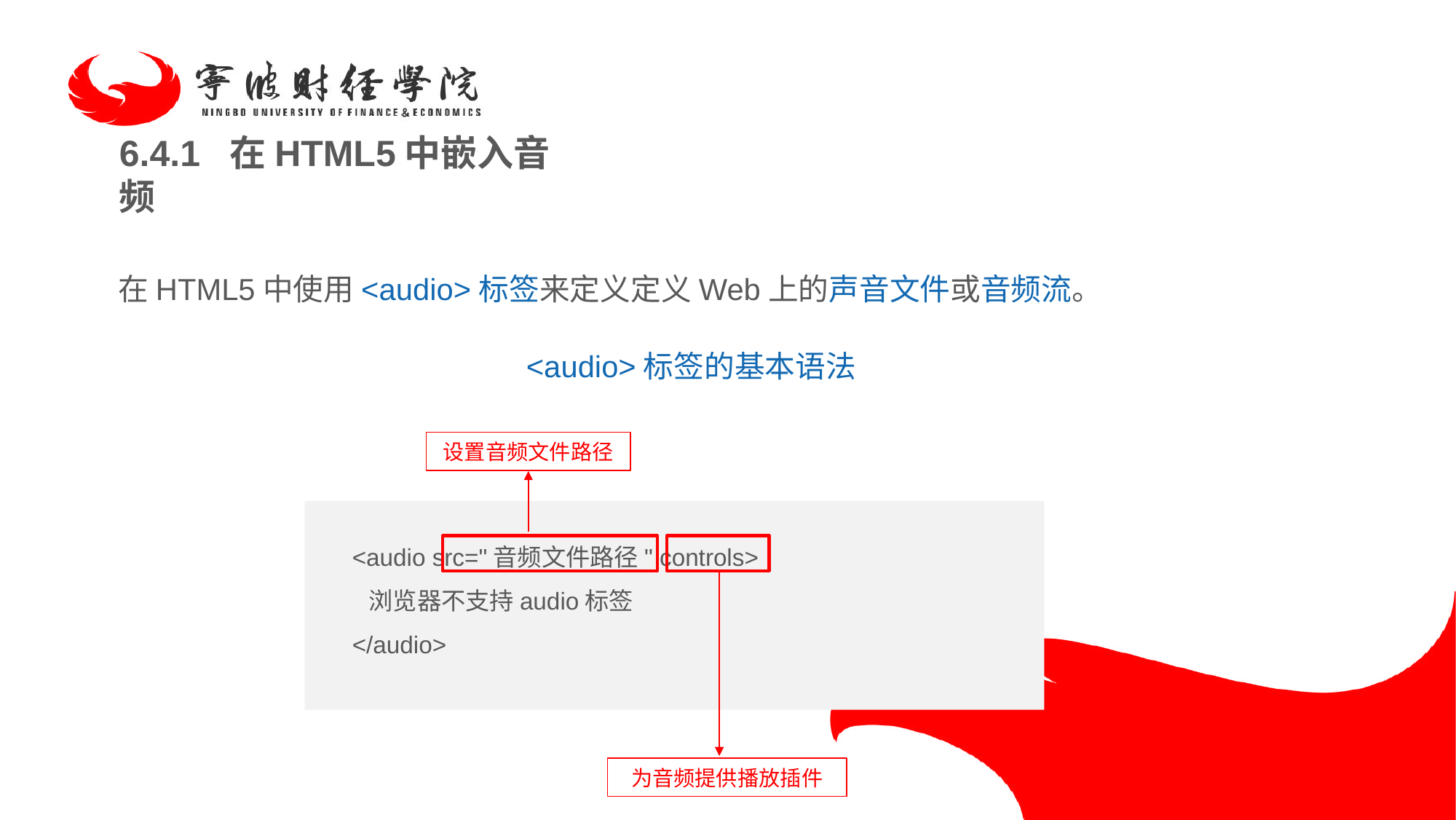

6.4.1  在HTML5中嵌入音频
在HTML5中使用<audio>标签来定义定义Web上的声音文件或音频流。
<audio>标签的基本语法
设置音频文件路径

<audio src="音频文件路径" controls>
  浏览器不支持audio标签
</audio>

为音频提供播放插件